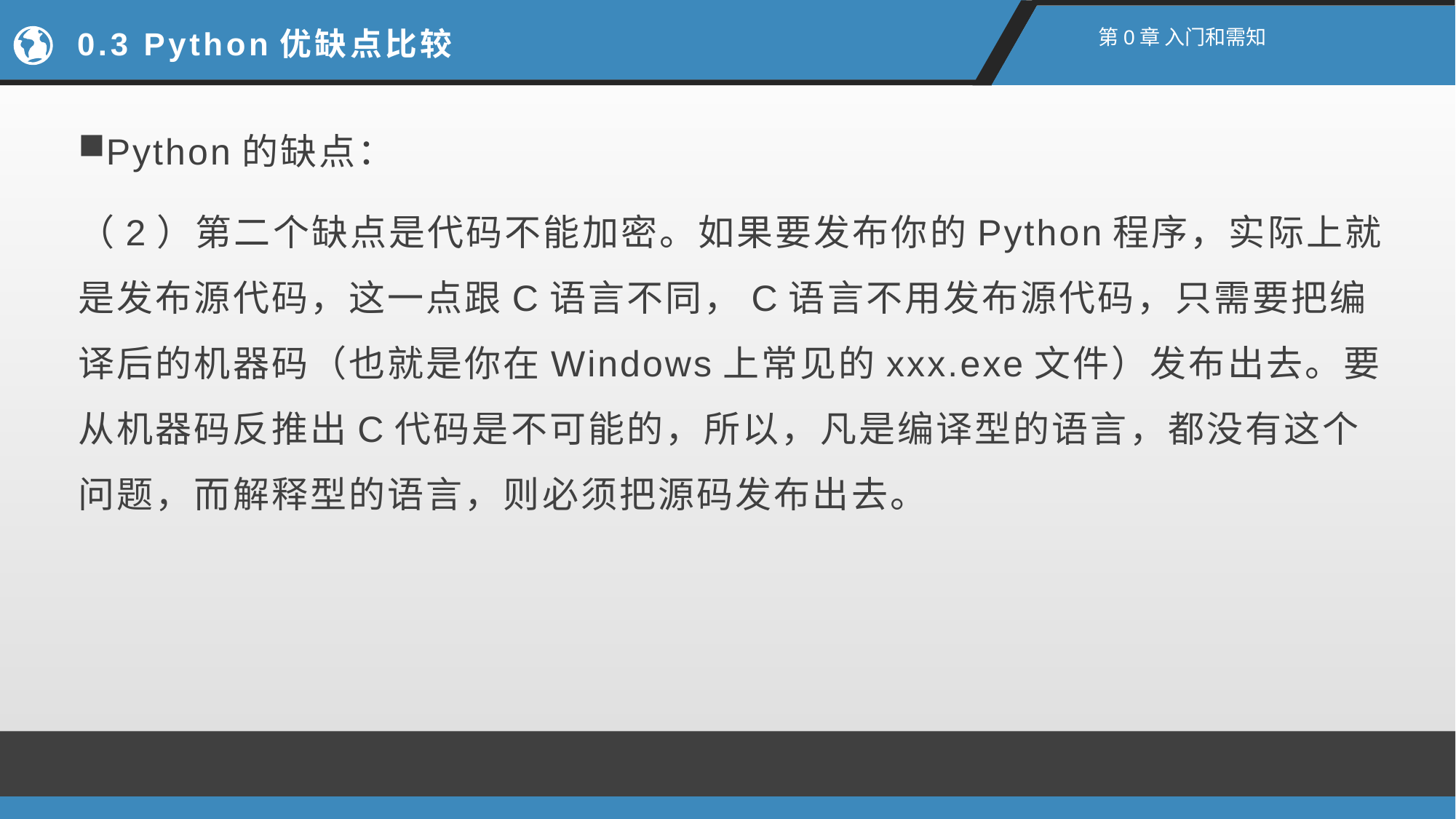

# 0.3 Python优缺点比较
第0章 入门和需知
Python的缺点：
（2）第二个缺点是代码不能加密。如果要发布你的Python程序，实际上就是发布源代码，这一点跟C语言不同，C语言不用发布源代码，只需要把编译后的机器码（也就是你在Windows上常见的xxx.exe文件）发布出去。要从机器码反推出C代码是不可能的，所以，凡是编译型的语言，都没有这个问题，而解释型的语言，则必须把源码发布出去。